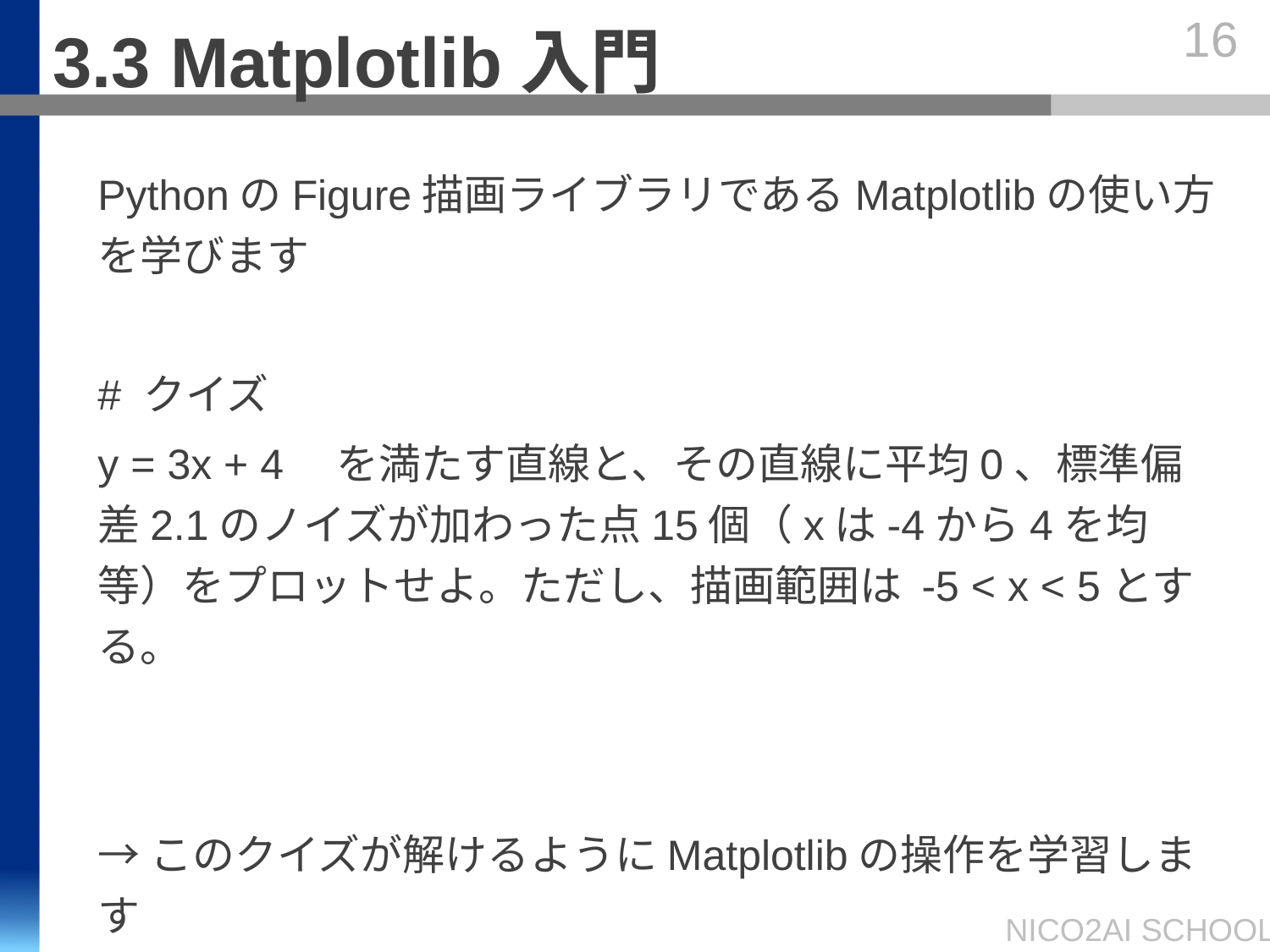

# 3.3 Matplotlib入門
16
PythonのFigure描画ライブラリであるMatplotlibの使い方を学びます

# クイズ
y = 3x + 4　を満たす直線と、その直線に平均0、標準偏差2.1のノイズが加わった点15個（xは-4から4を均等）をプロットせよ。ただし、描画範囲は -5 < x < 5とする。

→このクイズが解けるようにMatplotlibの操作を学習します